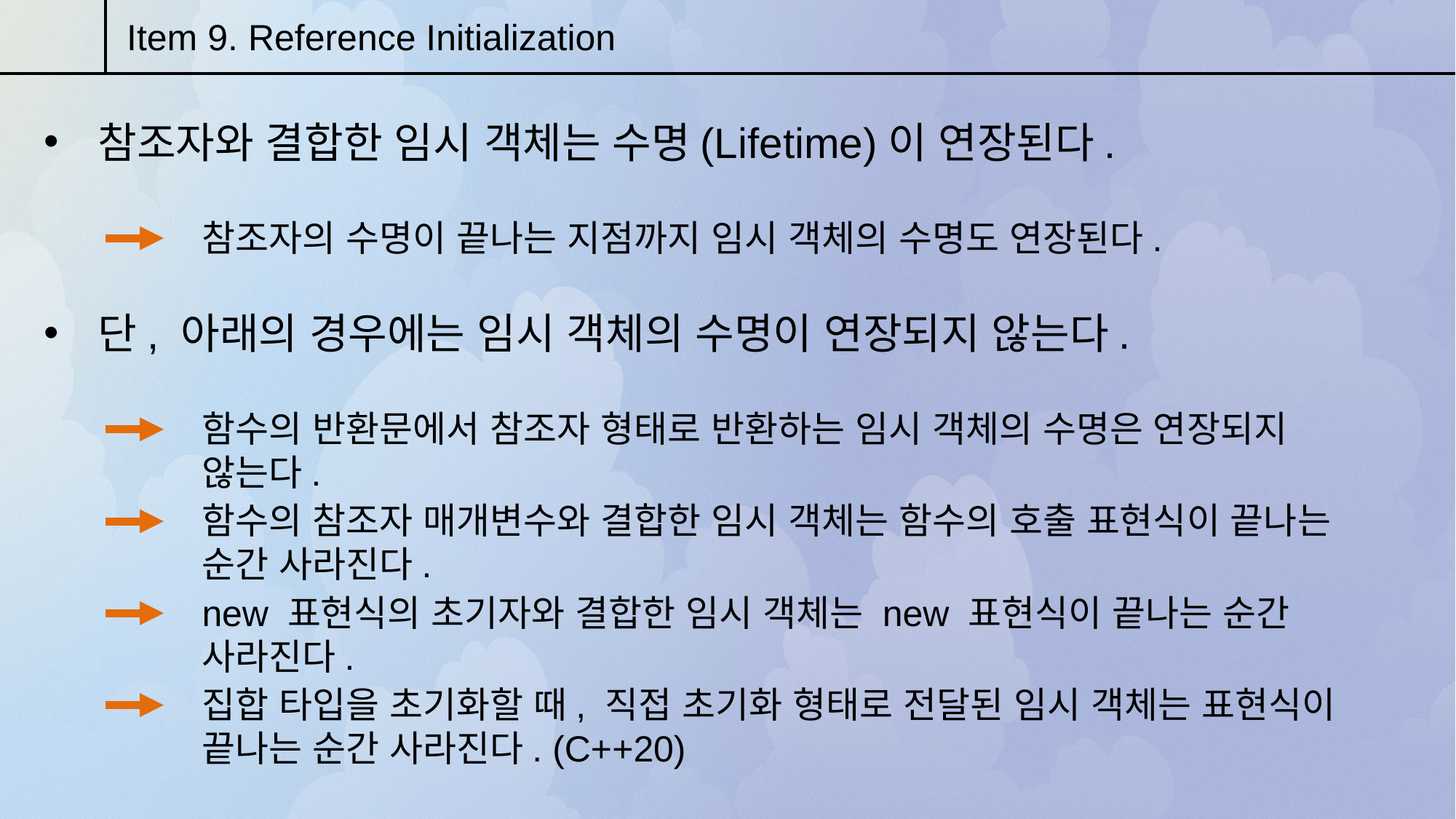

Item 9. Reference Initialization
 참조자와 결합한 임시 객체는 수명(Lifetime)이 연장된다.
참조자의 수명이 끝나는 지점까지 임시 객체의 수명도 연장된다.
 단, 아래의 경우에는 임시 객체의 수명이 연장되지 않는다.
함수의 반환문에서 참조자 형태로 반환하는 임시 객체의 수명은 연장되지 않는다.
함수의 참조자 매개변수와 결합한 임시 객체는 함수의 호출 표현식이 끝나는 순간 사라진다.
new 표현식의 초기자와 결합한 임시 객체는 new 표현식이 끝나는 순간 사라진다.
집합 타입을 초기화할 때, 직접 초기화 형태로 전달된 임시 객체는 표현식이 끝나는 순간 사라진다. (C++20)